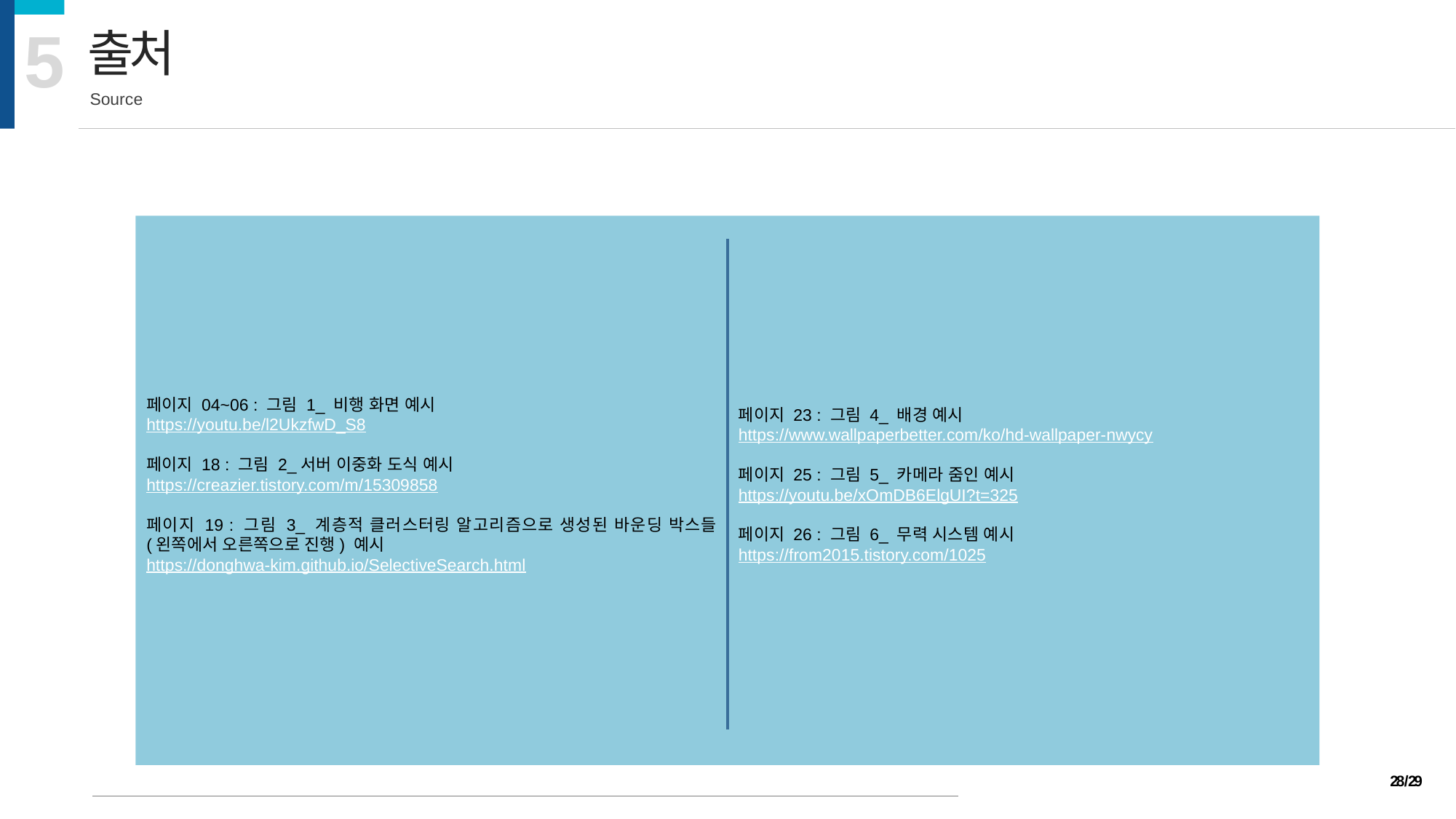

5
출처
Source

페이지 04~06 : 그림 1_ 비행 화면 예시
https://youtu.be/l2UkzfwD_S8

페이지 18 : 그림 2_서버 이중화 도식 예시
https://creazier.tistory.com/m/15309858

페이지 19 : 그림 3_ 계층적 클러스터링 알고리즘으로 생성된 바운딩 박스들 (왼쪽에서 오른쪽으로 진행) 예시
https://donghwa-kim.github.io/SelectiveSearch.html
페이지 23 : 그림 4_ 배경 예시
https://www.wallpaperbetter.com/ko/hd-wallpaper-nwycy

페이지 25 : 그림 5_ 카메라 줌인 예시
https://youtu.be/xOmDB6ElgUI?t=325

페이지 26 : 그림 6_ 무력 시스템 예시
https://from2015.tistory.com/1025

28 / 29